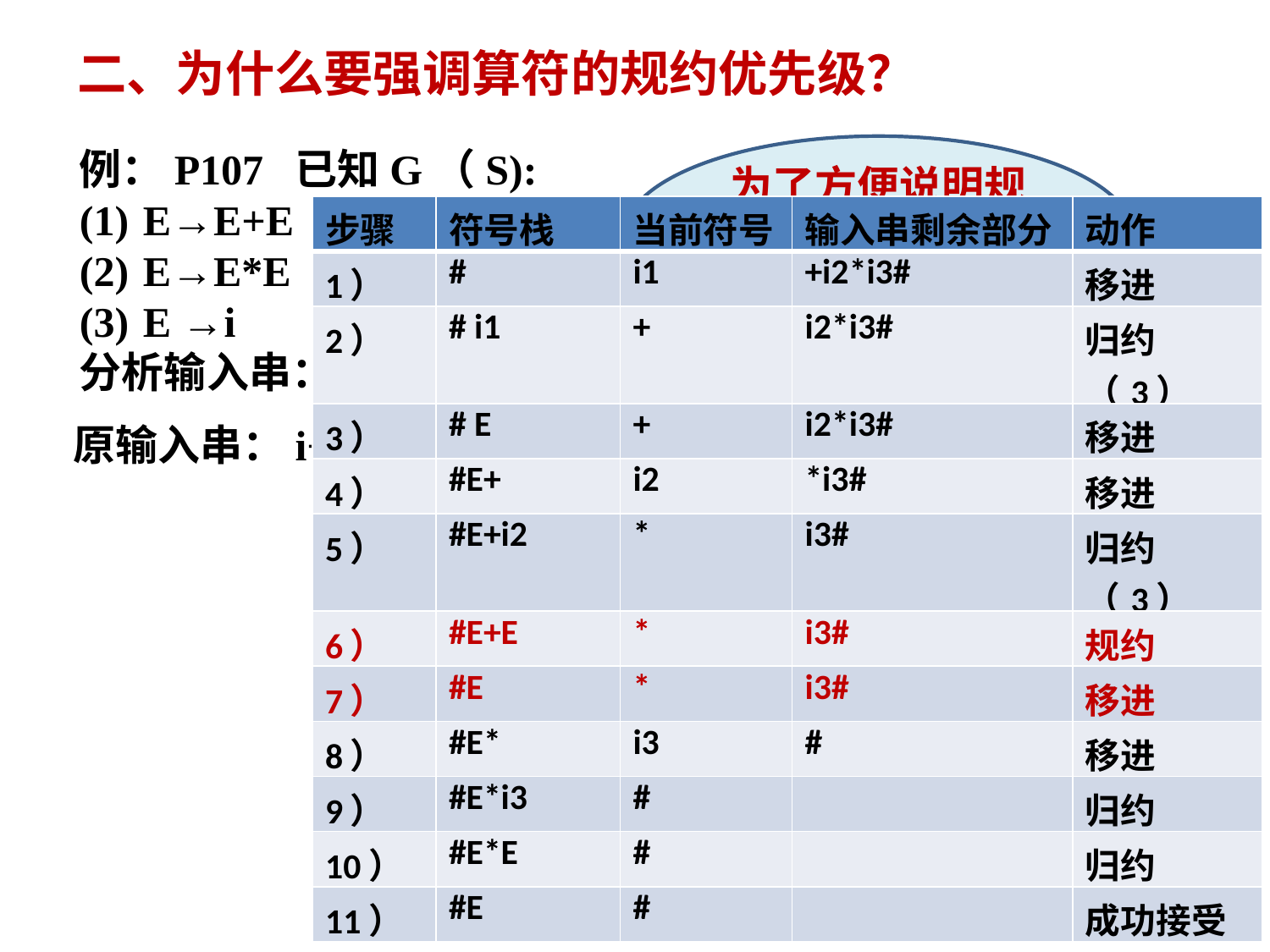

二、为什么要强调算符的规约优先级？
例：P107  已知G（S):
E→E+E
E→E*E
E →i
分析输入串：i+i*i的规约过程。
为了方便说明规约的是哪个i，所以将i编号
| 步骤 | 符号栈 | 当前符号 | 输入串剩余部分 | 动作 |
| --- | --- | --- | --- | --- |
| 1） | # | i1 | +i2\*i3# | 移进 |
| 2） | # i1 | + | i2\*i3# | 归约（3） |
| 3） | # E | + | i2\*i3# | 移进 |
| 4） | #E+ | i2 | \*i3# | 移进 |
| 5） | #E+i2 | \* | i3# | 归约（3） |
| 6） | #E+E | \* | i3# | 规约 |
| 7） | #E | \* | i3# | 移进 |
| 8） | #E\* | i3 | # | 移进 |
| 9） | #E\*i3 | # |  | 归约 |
| 10） | #E\*E | # |  | 归约 |
| 11） | #E | # |  | 成功接受 |
原输入串：i+i*i   等价为   i1+i2*i3